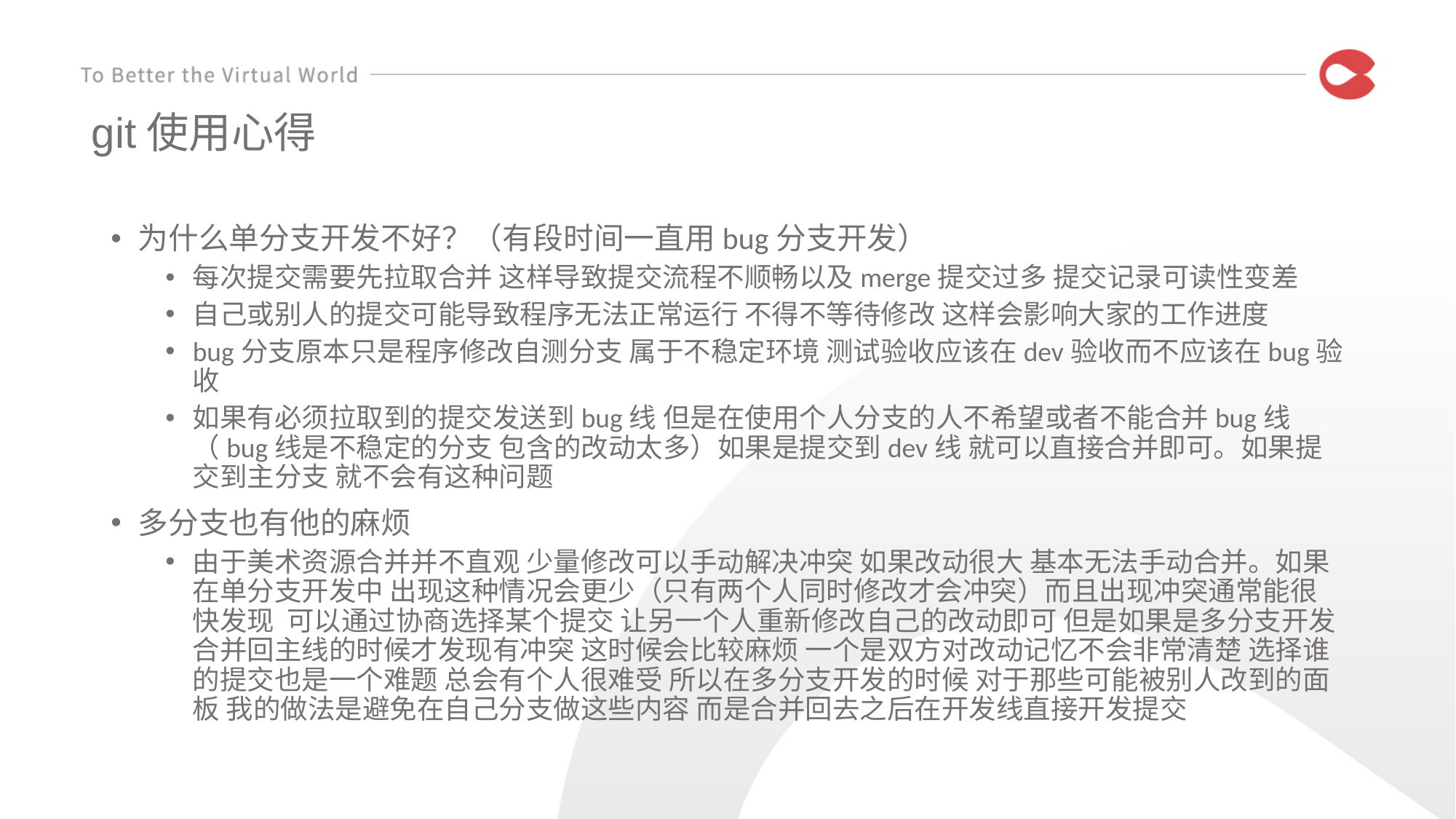

# git使用心得
为什么单分支开发不好？（有段时间一直用bug分支开发）
每次提交需要先拉取合并 这样导致提交流程不顺畅以及merge提交过多 提交记录可读性变差
自己或别人的提交可能导致程序无法正常运行 不得不等待修改 这样会影响大家的工作进度
bug分支原本只是程序修改自测分支 属于不稳定环境 测试验收应该在dev验收而不应该在bug验收
如果有必须拉取到的提交发送到bug线 但是在使用个人分支的人不希望或者不能合并bug线（bug线是不稳定的分支 包含的改动太多）如果是提交到dev线 就可以直接合并即可。如果提交到主分支 就不会有这种问题
多分支也有他的麻烦
由于美术资源合并并不直观 少量修改可以手动解决冲突 如果改动很大 基本无法手动合并。如果在单分支开发中 出现这种情况会更少（只有两个人同时修改才会冲突）而且出现冲突通常能很快发现  可以通过协商选择某个提交 让另一个人重新修改自己的改动即可 但是如果是多分支开发合并回主线的时候才发现有冲突 这时候会比较麻烦 一个是双方对改动记忆不会非常清楚 选择谁的提交也是一个难题 总会有个人很难受 所以在多分支开发的时候 对于那些可能被别人改到的面板 我的做法是避免在自己分支做这些内容 而是合并回去之后在开发线直接开发提交